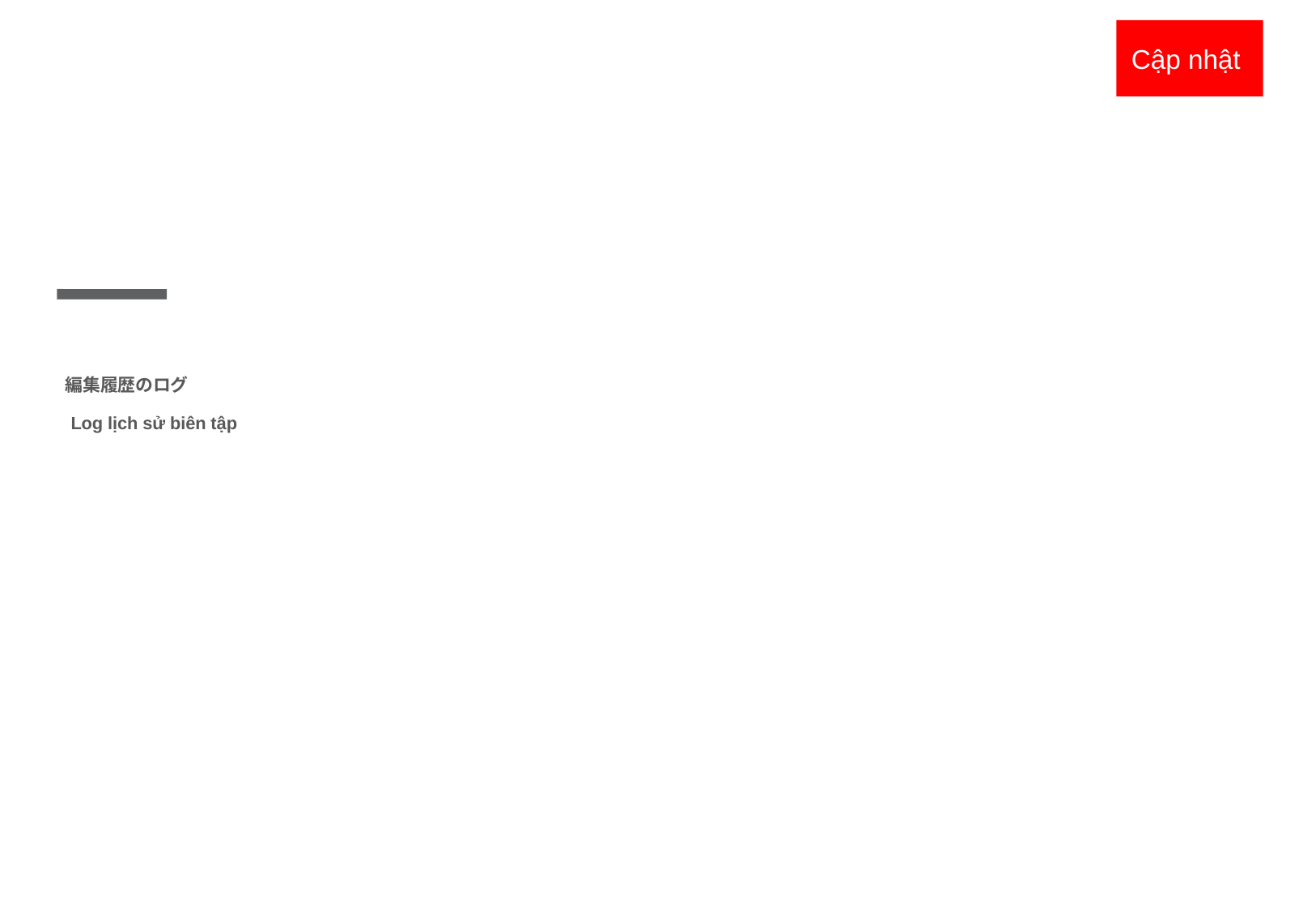

Cập nhật
# 編集履歴のログ Log lịch sử biên tập